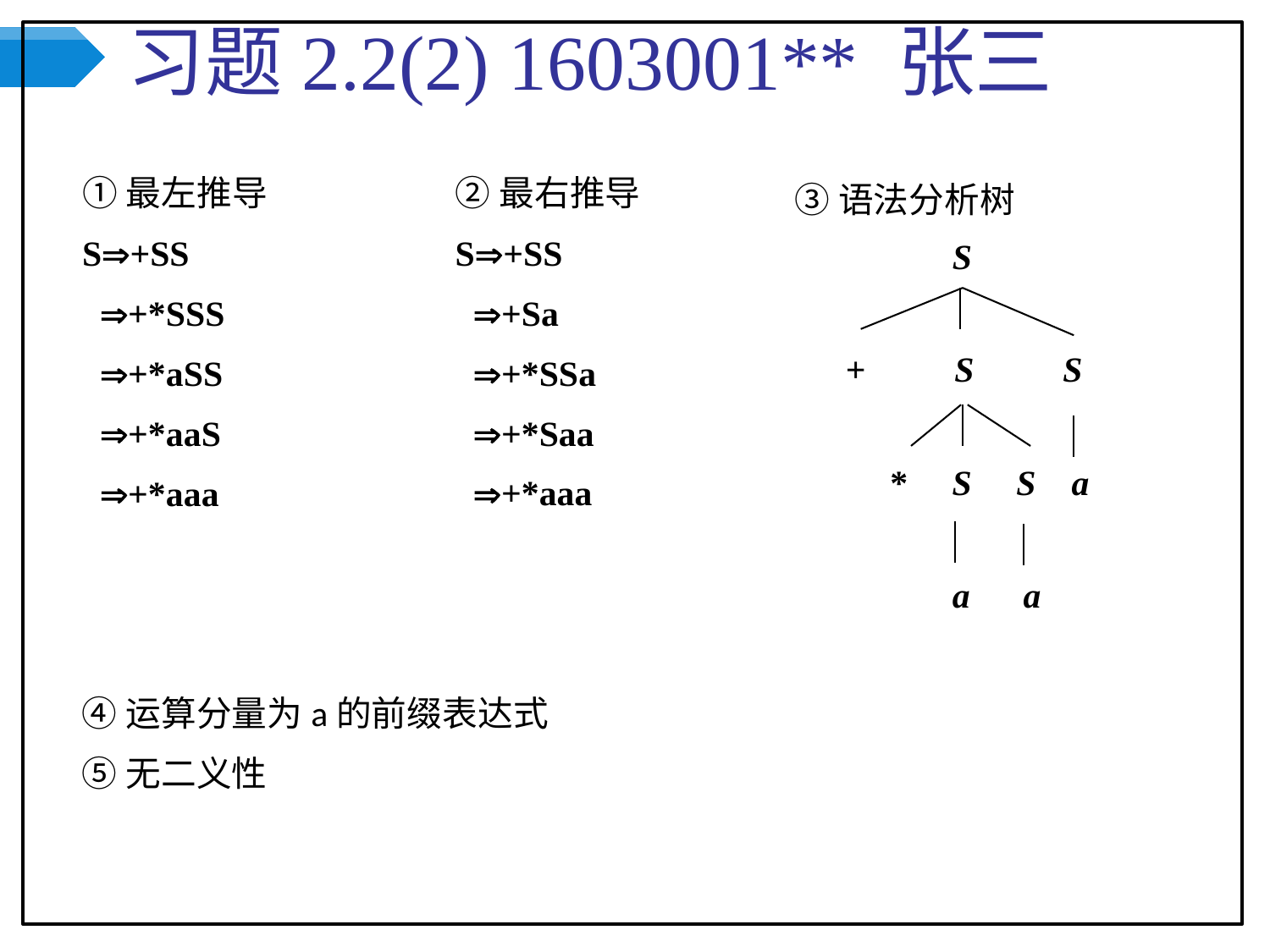

# 习题2.2(2) 1603001** 张三
①最左推导
S⇒+SS
  ⇒+*SSS
  ⇒+*aSS
  ⇒+*aaS
  ⇒+*aaa

②最右推导
S⇒+SS
  ⇒+Sa
  ⇒+*SSa
  ⇒+*Saa
  ⇒+*aaa

③语法分析树
             S

 +          S          S

      *     S     S    a

             a      a
④运算分量为a的前缀表达式
⑤无二义性